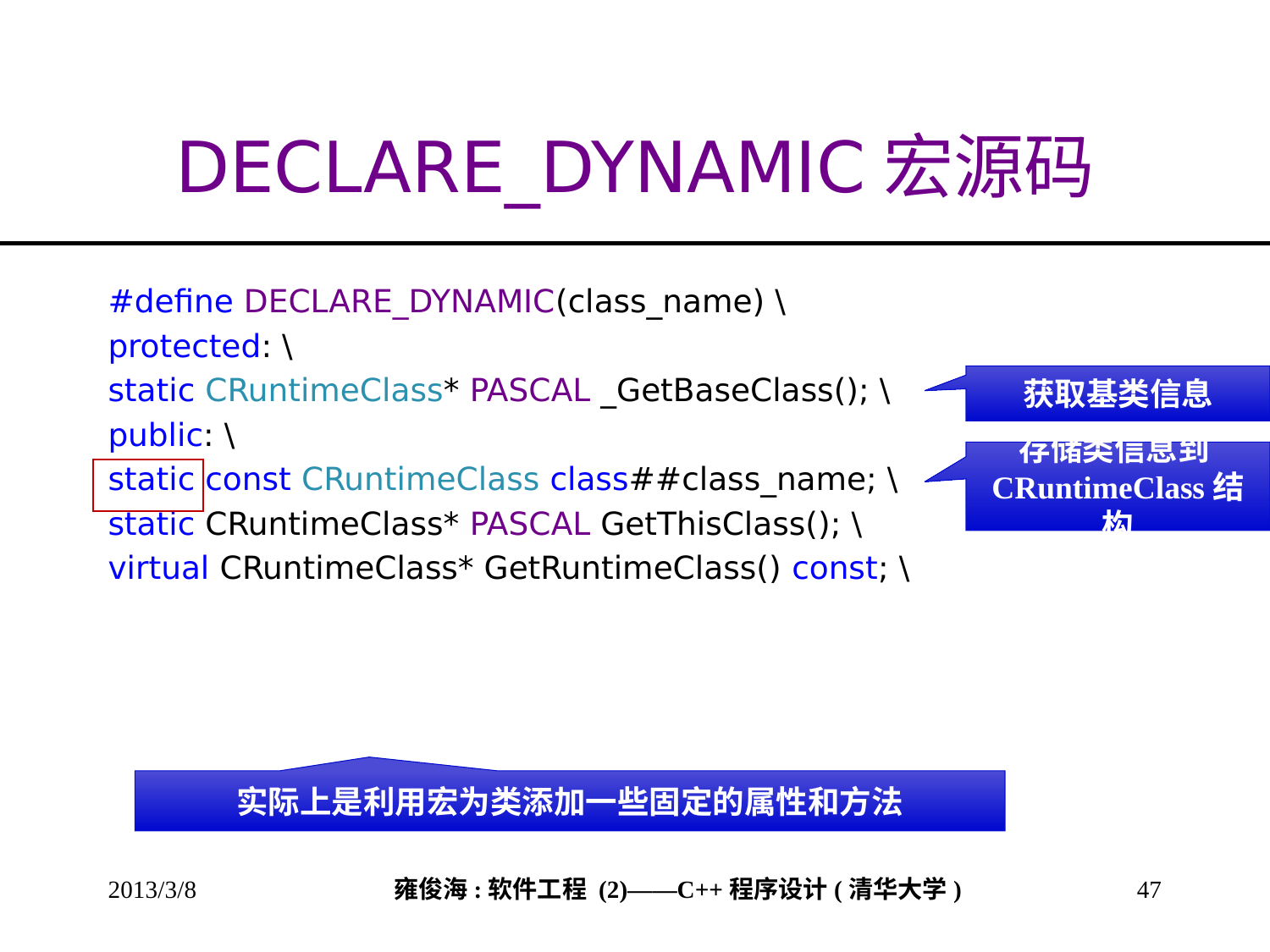

# DECLARE_DYNAMIC宏源码
#define DECLARE_DYNAMIC(class_name) \
protected: \
static CRuntimeClass* PASCAL _GetBaseClass(); \
public: \
static const CRuntimeClass class##class_name; \
static CRuntimeClass* PASCAL GetThisClass(); \
virtual CRuntimeClass* GetRuntimeClass() const; \
获取基类信息
存储类信息到CRuntimeClass结构

实际上是利用宏为类添加一些固定的属性和方法
2013/3/8
47